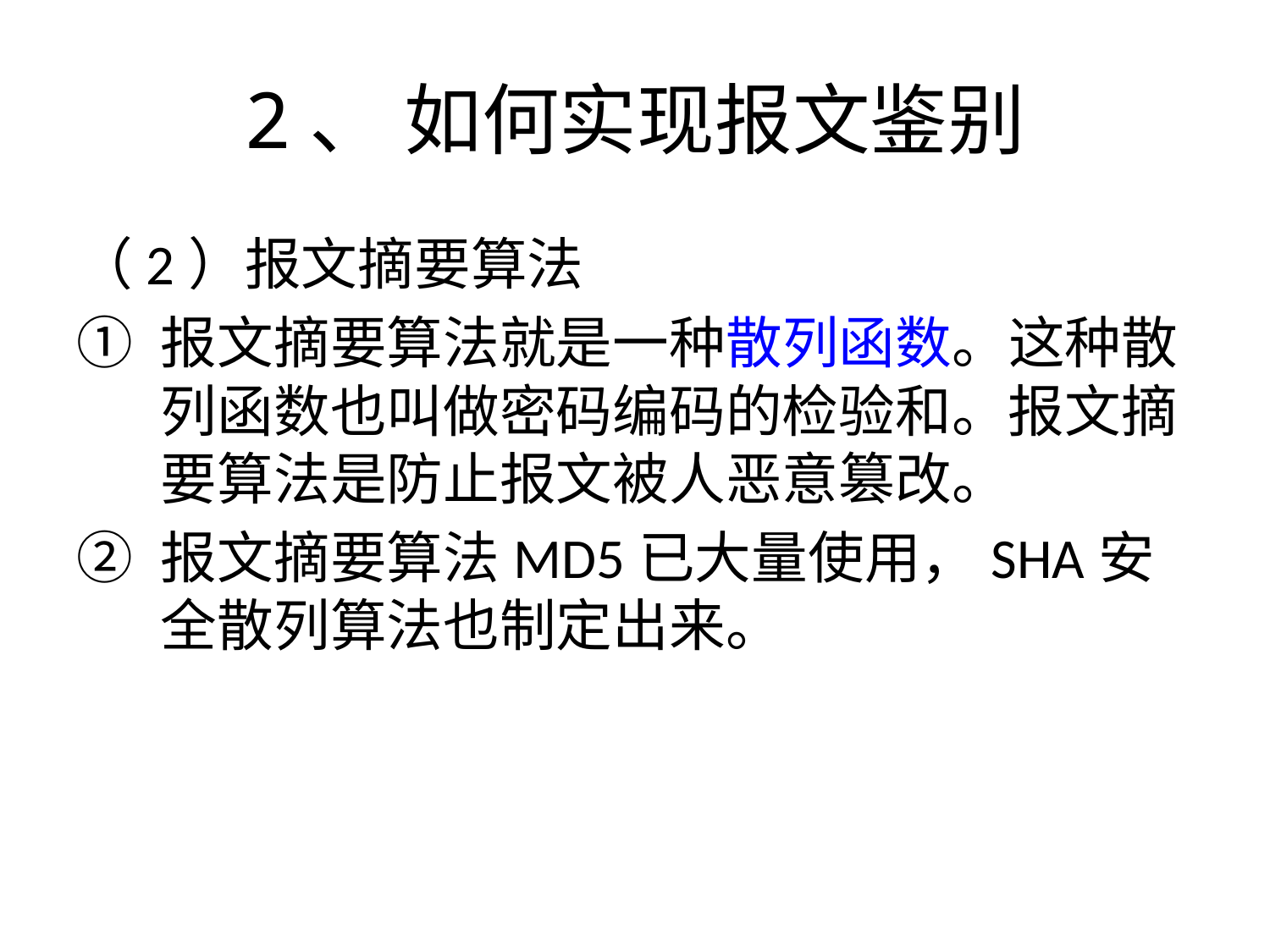

# 2、 如何实现报文鉴别
（2）报文摘要算法
报文摘要算法就是一种散列函数。这种散列函数也叫做密码编码的检验和。报文摘要算法是防止报文被人恶意篡改。
报文摘要算法MD5已大量使用，SHA安全散列算法也制定出来。